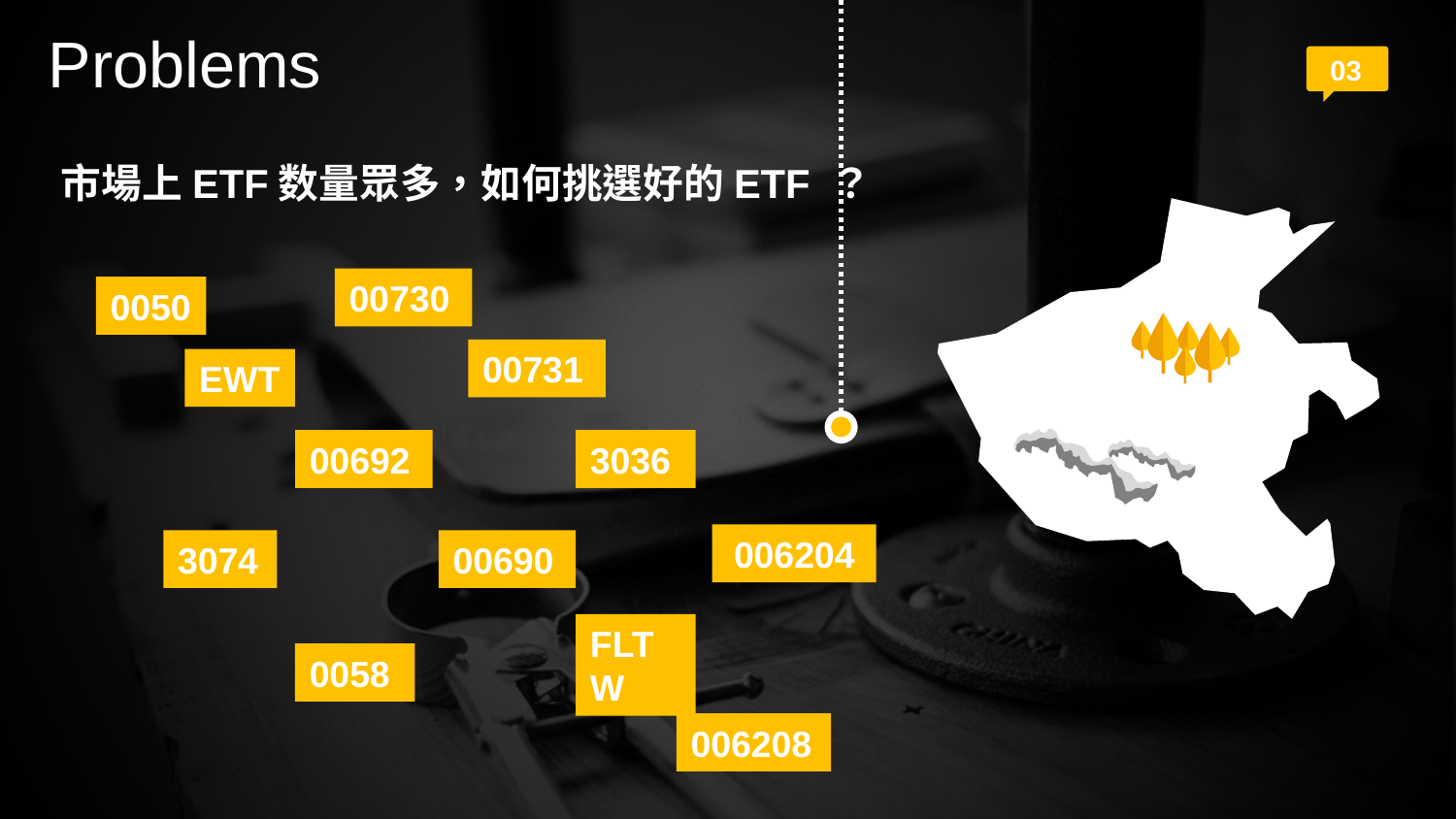

Problems
03
市場上ETF数量眾多，如何挑選好的ETF ？

00730
0050

00731

EWT

00692
3036
006204
3074
00690
FLTW
0058
006208